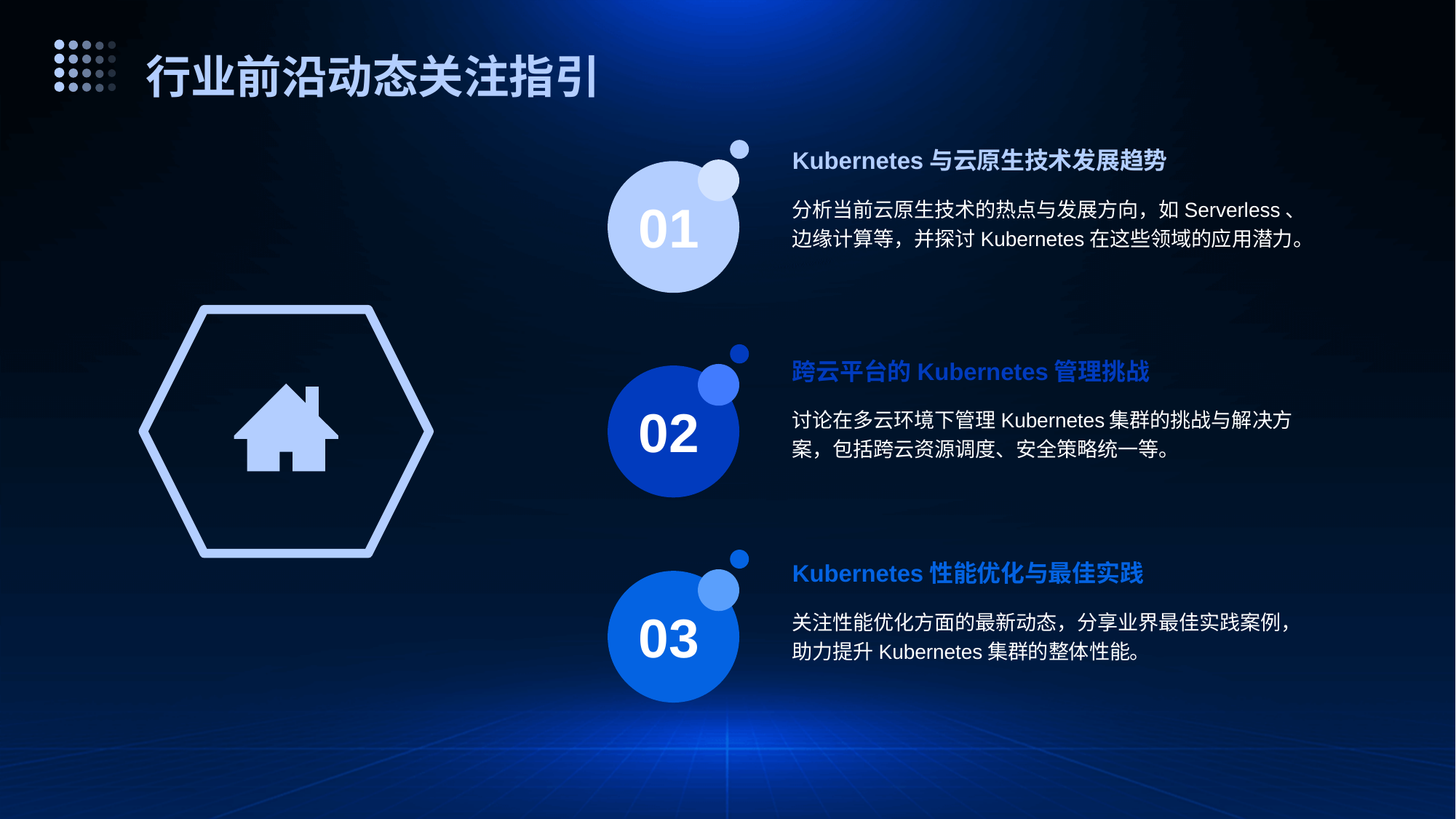

行业前沿动态关注指引

Kubernetes与云原生技术发展趋势

分析当前云原生技术的热点与发展方向，如Serverless、边缘计算等，并探讨Kubernetes在这些领域的应用潜力。
01

跨云平台的Kubernetes管理挑战

讨论在多云环境下管理Kubernetes集群的挑战与解决方案，包括跨云资源调度、安全策略统一等。
02

Kubernetes性能优化与最佳实践

关注性能优化方面的最新动态，分享业界最佳实践案例，助力提升Kubernetes集群的整体性能。
03